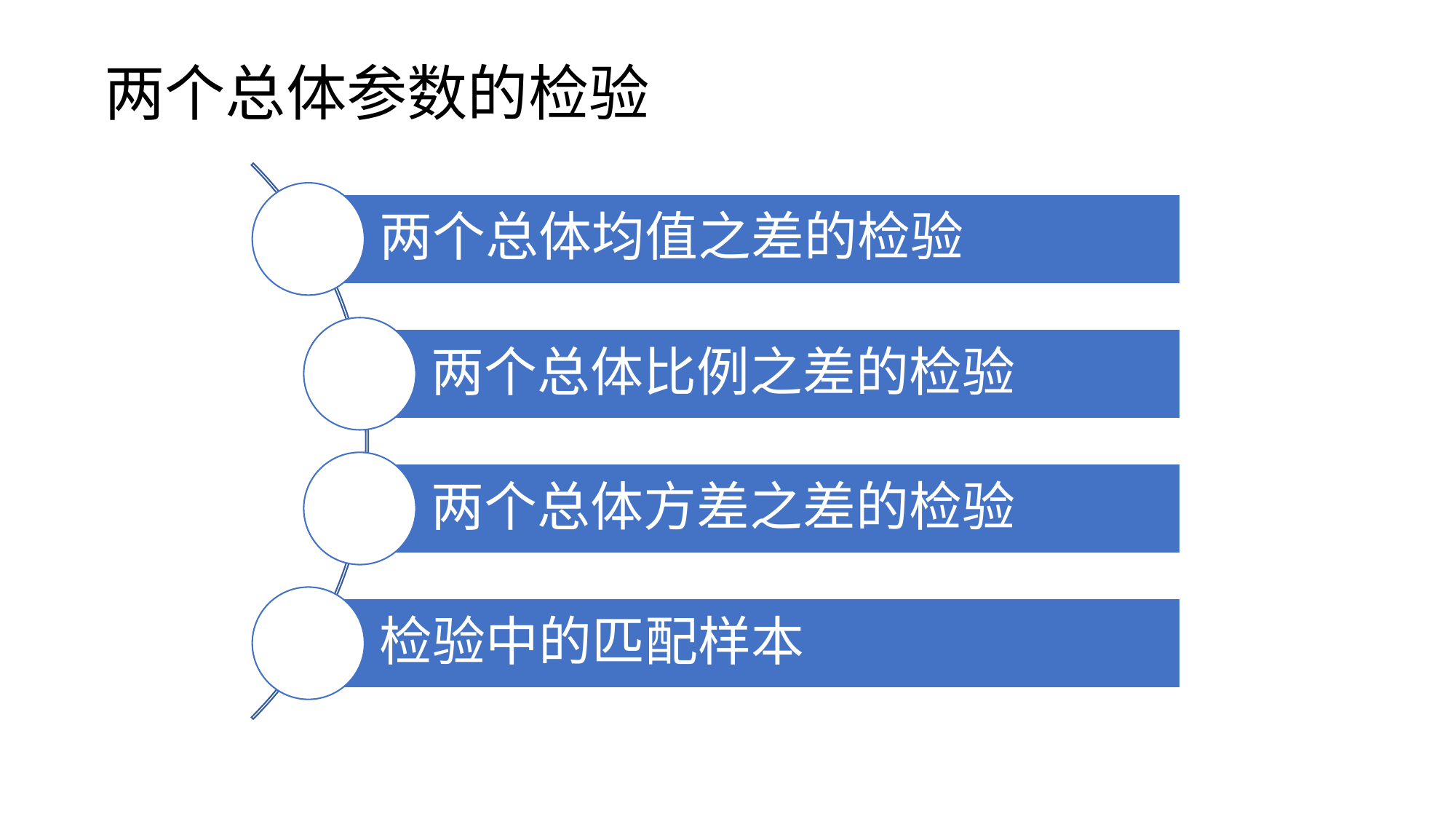

两个总体参数的检验
两个总体均值之差的检验
两个总体比例之差的检验
两个总体方差之差的检验
检验中的匹配样本